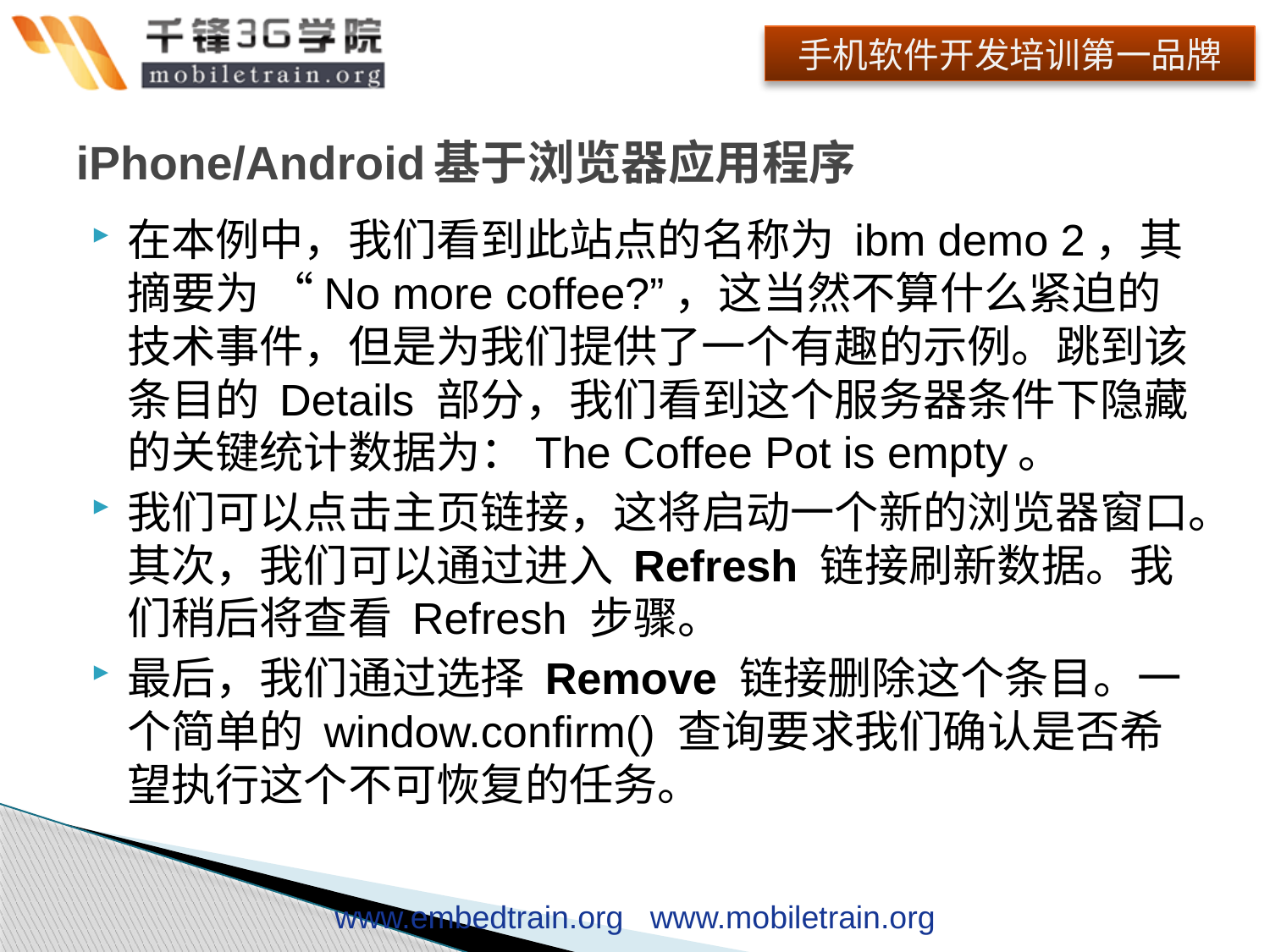

# iPhone/Android基于浏览器应用程序
在本例中，我们看到此站点的名称为 ibm demo 2，其摘要为 “No more coffee?”，这当然不算什么紧迫的技术事件，但是为我们提供了一个有趣的示例。跳到该条目的 Details 部分，我们看到这个服务器条件下隐藏的关键统计数据为：The Coffee Pot is empty。
我们可以点击主页链接，这将启动一个新的浏览器窗口。其次，我们可以通过进入 Refresh 链接刷新数据。我们稍后将查看 Refresh 步骤。
最后，我们通过选择 Remove 链接删除这个条目。一个简单的 window.confirm() 查询要求我们确认是否希望执行这个不可恢复的任务。